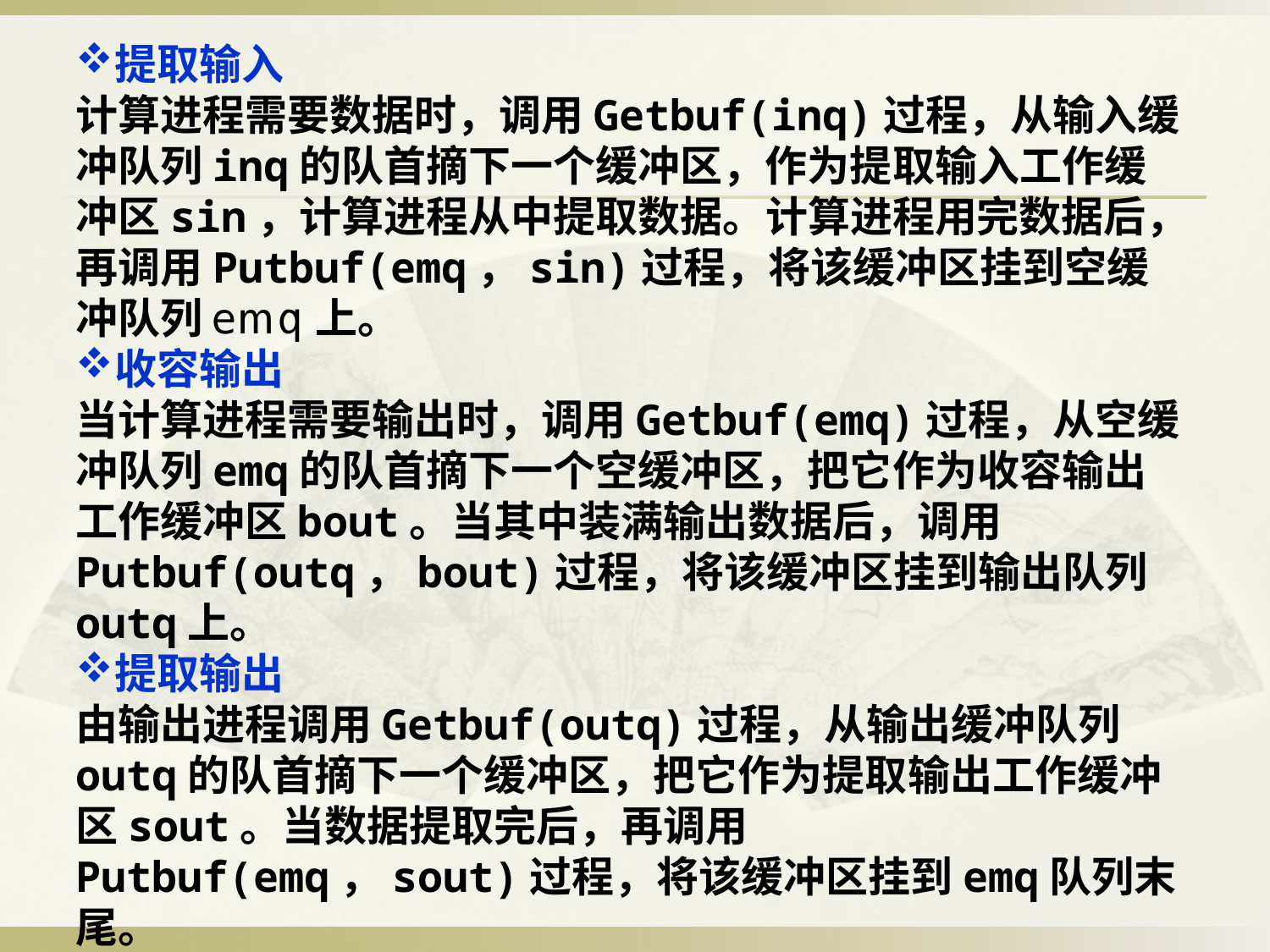

提取输入
计算进程需要数据时，调用Getbuf(inq)过程，从输入缓冲队列inq的队首摘下一个缓冲区，作为提取输入工作缓冲区sin，计算进程从中提取数据。计算进程用完数据后，再调用Putbuf(emq，sin)过程，将该缓冲区挂到空缓冲队列emq上。
收容输出
当计算进程需要输出时，调用Getbuf(emq)过程，从空缓冲队列emq的队首摘下一个空缓冲区，把它作为收容输出工作缓冲区bout。当其中装满输出数据后，调用Putbuf(outq，bout)过程，将该缓冲区挂到输出队列outq上。
提取输出
由输出进程调用Getbuf(outq)过程，从输出缓冲队列outq的队首摘下一个缓冲区，把它作为提取输出工作缓冲区sout。当数据提取完后，再调用Putbuf(emq，sout)过程，将该缓冲区挂到emq队列末尾。
112